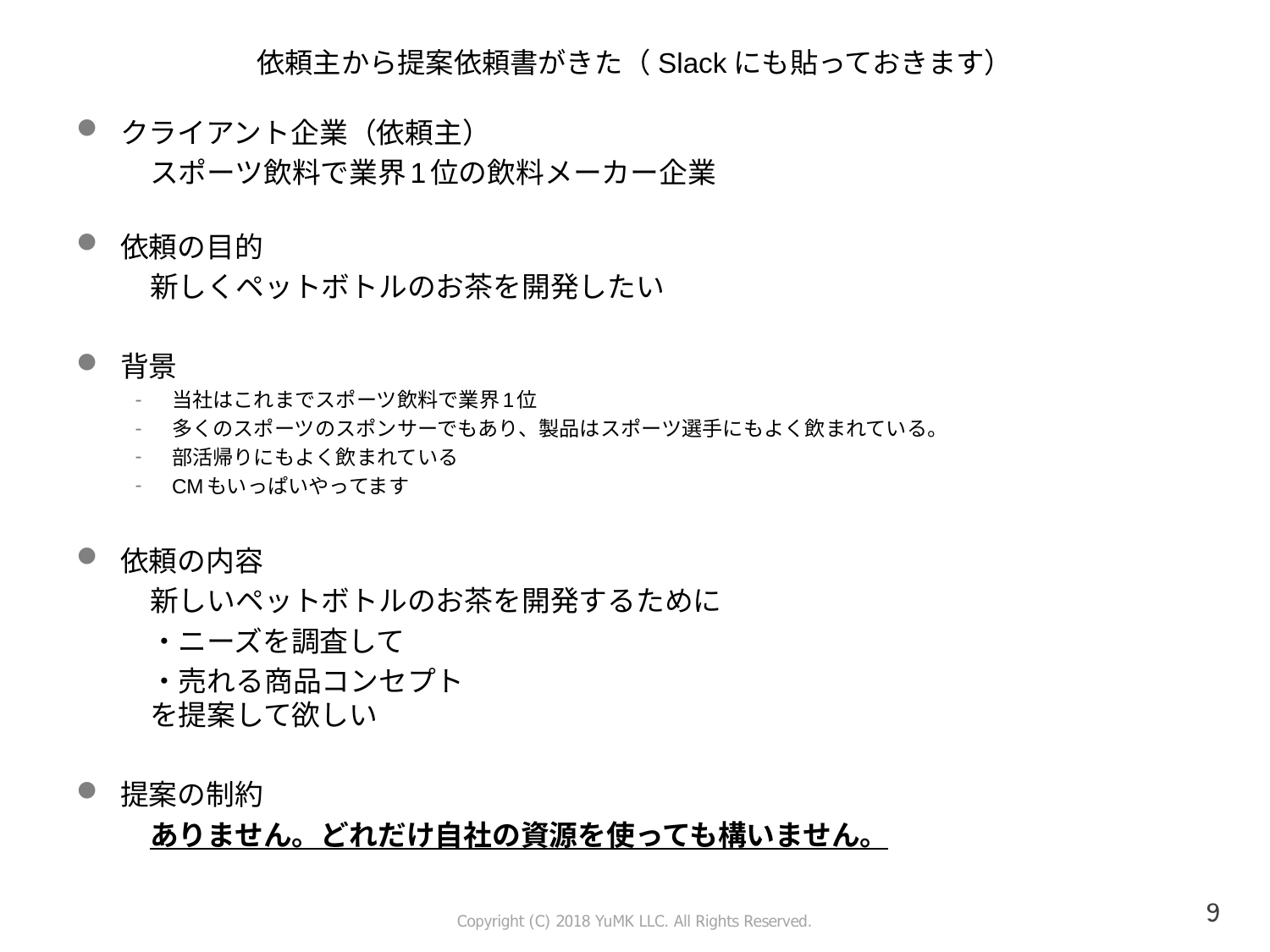

# 依頼主から提案依頼書がきた（Slackにも貼っておきます）
クライアント企業（依頼主）
	スポーツ飲料で業界1位の飲料メーカー企業
依頼の目的
	新しくペットボトルのお茶を開発したい

背景
当社はこれまでスポーツ飲料で業界1位
多くのスポーツのスポンサーでもあり、製品はスポーツ選手にもよく飲まれている。
部活帰りにもよく飲まれている
CMもいっぱいやってます

依頼の内容
	新しいペットボトルのお茶を開発するために
	・ニーズを調査して
	・売れる商品コンセプト
	を提案して欲しい

提案の制約
	ありません。どれだけ自社の資源を使っても構いません。
9